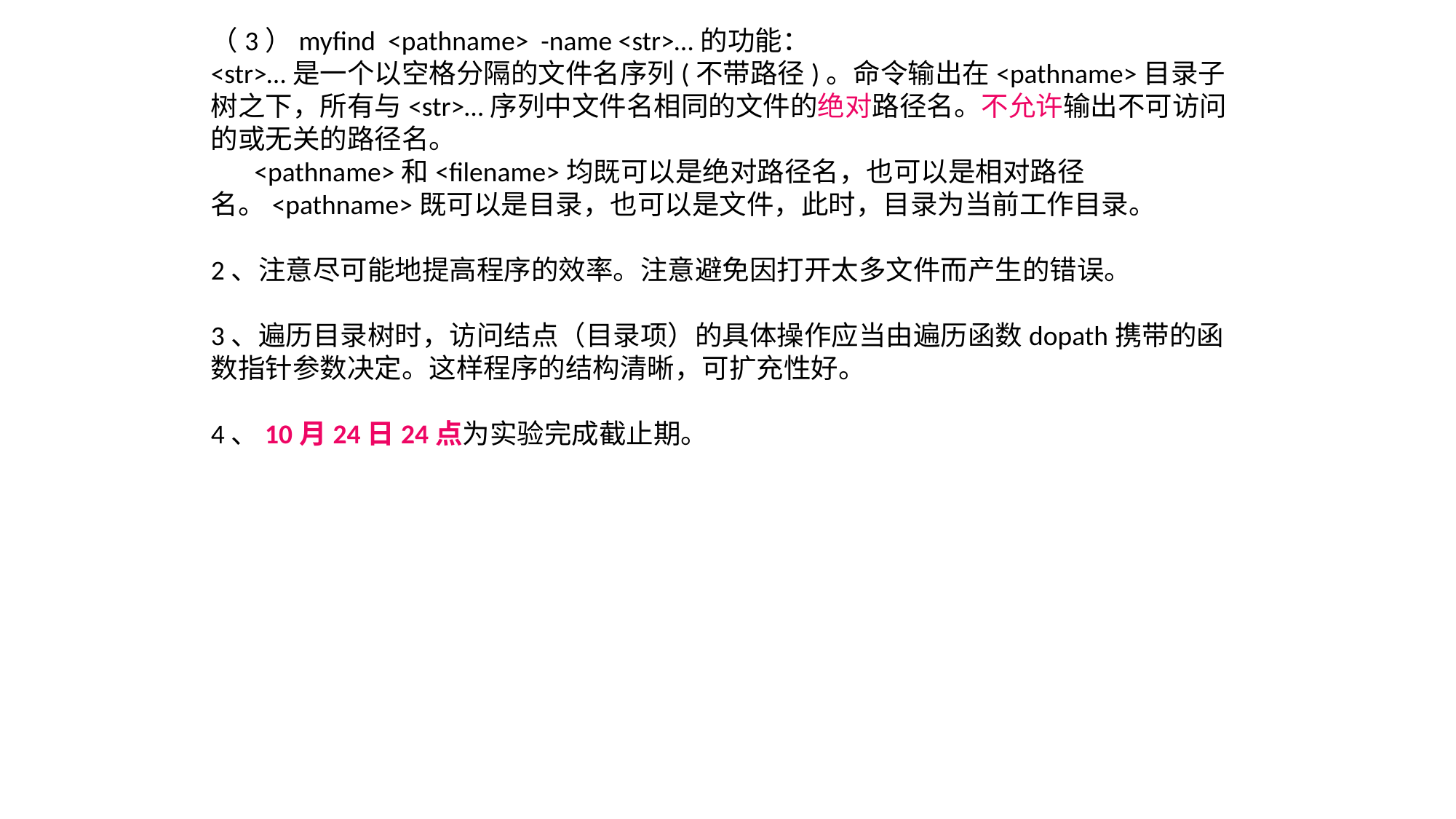

（3）myfind  <pathname>  -name <str>…的功能：
<str>…是一个以空格分隔的文件名序列(不带路径)。命令输出在<pathname>目录子树之下，所有与<str>…序列中文件名相同的文件的绝对路径名。不允许输出不可访问的或无关的路径名。
       <pathname>和<filename>均既可以是绝对路径名，也可以是相对路径名。<pathname>既可以是目录，也可以是文件，此时，目录为当前工作目录。

2、注意尽可能地提高程序的效率。注意避免因打开太多文件而产生的错误。

3、遍历目录树时，访问结点（目录项）的具体操作应当由遍历函数dopath携带的函数指针参数决定。这样程序的结构清晰，可扩充性好。

4、10月24日24点为实验完成截止期。